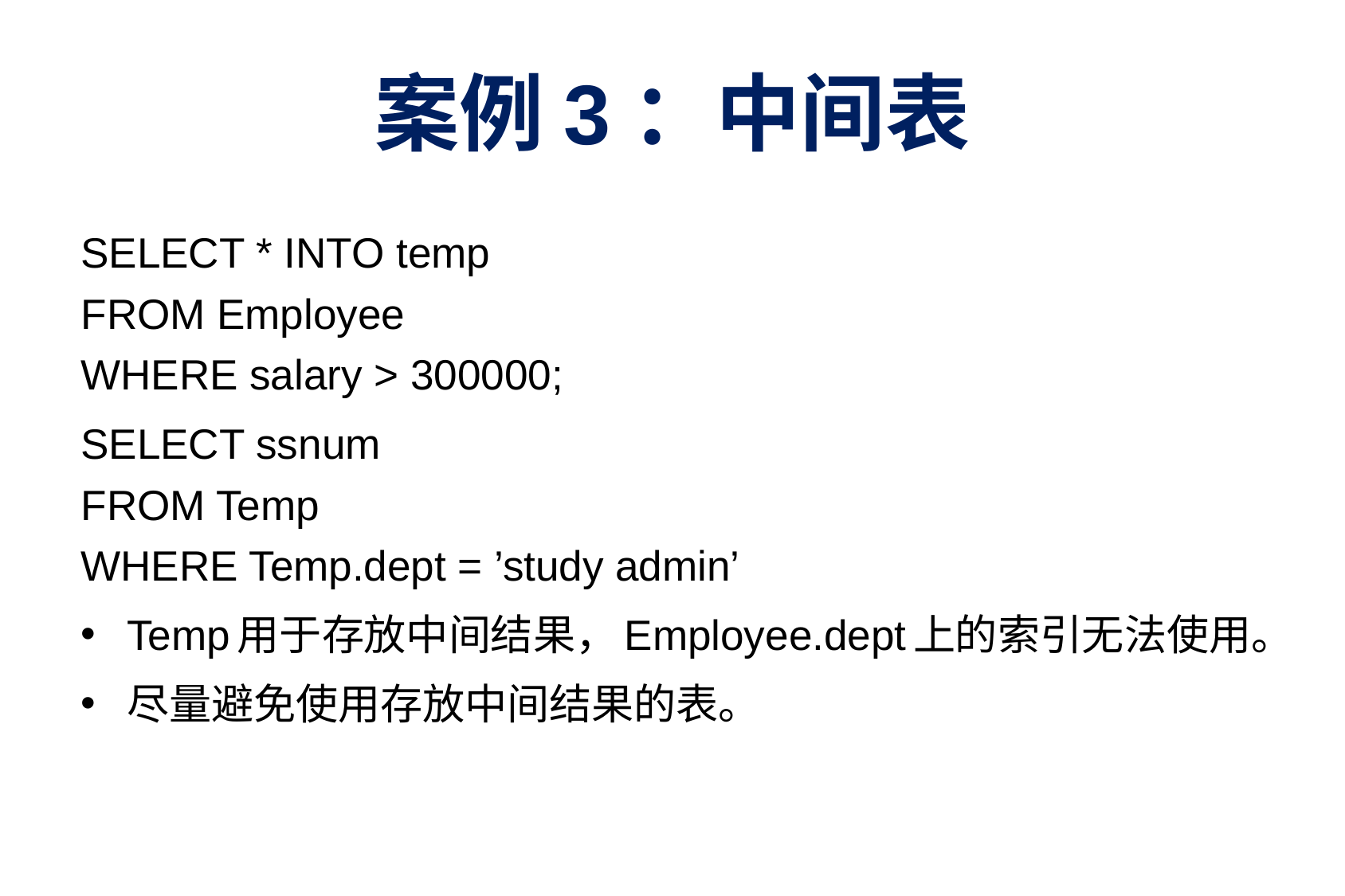

# 案例3：中间表
SELECT * INTO temp
FROM Employee
WHERE salary > 300000;
SELECT ssnum
FROM Temp
WHERE Temp.dept = ’study admin’
Temp用于存放中间结果，Employee.dept上的索引无法使用。
尽量避免使用存放中间结果的表。